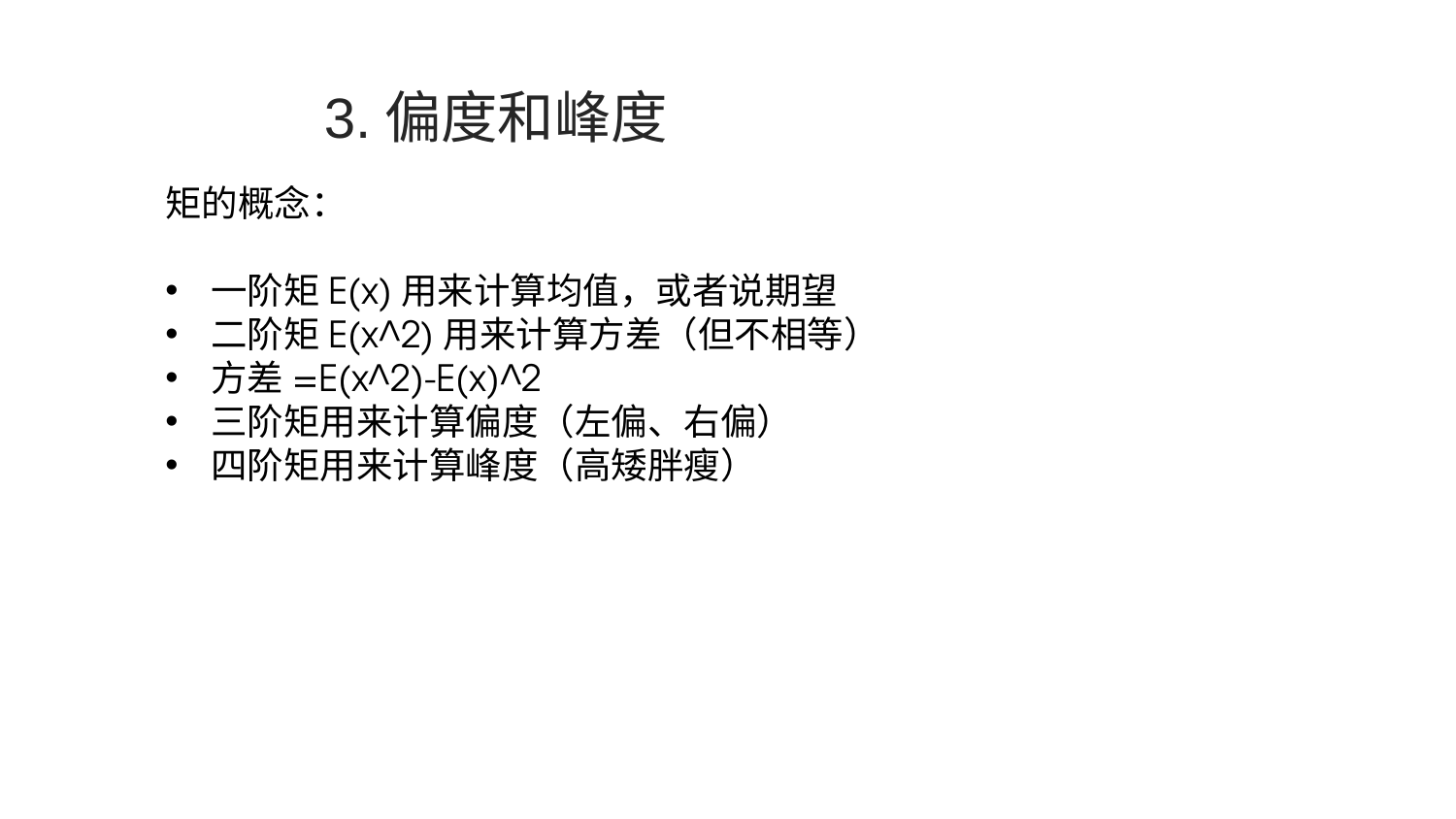

3.偏度和峰度
矩的概念：

一阶矩E(x)用来计算均值，或者说期望
二阶矩E(x^2)用来计算方差（但不相等）
方差=E(x^2)-E(x)^2
三阶矩用来计算偏度（左偏、右偏）
四阶矩用来计算峰度（高矮胖瘦）